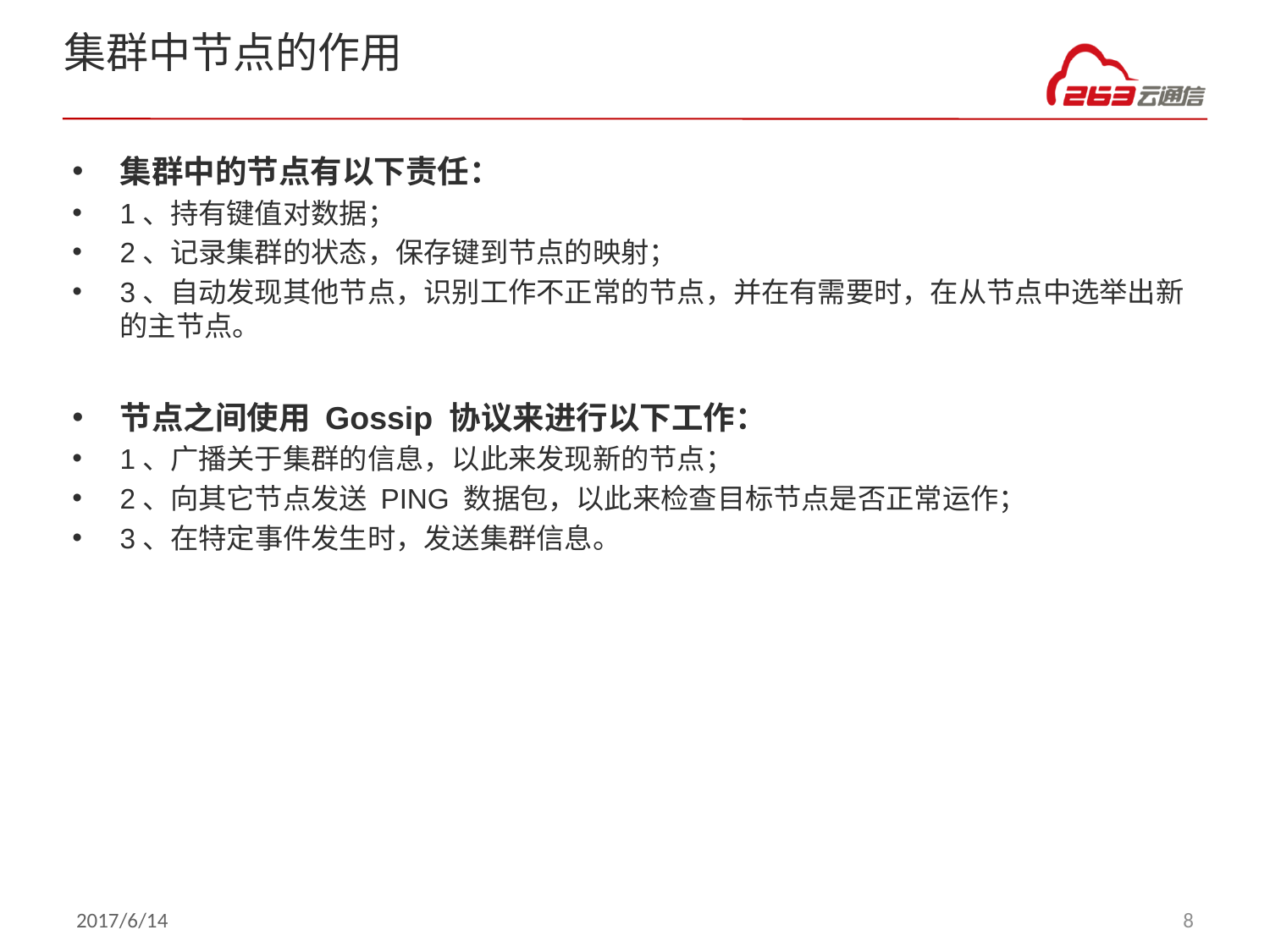

# 集群中节点的作用
集群中的节点有以下责任：
1、持有键值对数据；
2、记录集群的状态，保存键到节点的映射；
3、自动发现其他节点，识别工作不正常的节点，并在有需要时，在从节点中选举出新的主节点。

节点之间使用 Gossip 协议来进行以下工作：
1、广播关于集群的信息，以此来发现新的节点；
2、向其它节点发送 PING 数据包，以此来检查目标节点是否正常运作；
3、在特定事件发生时，发送集群信息。